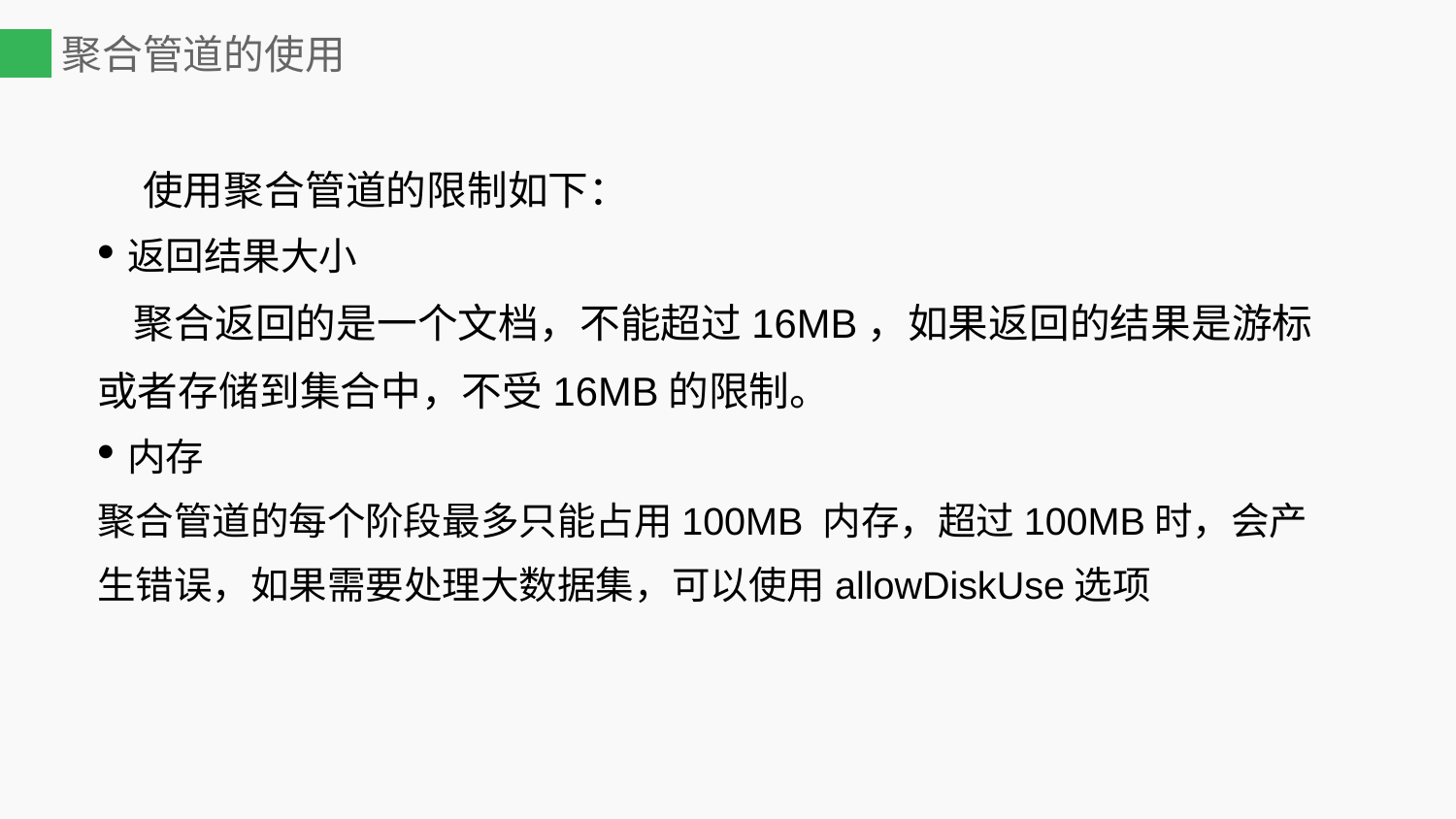

# 聚合管道的使用
    使用聚合管道的限制如下：
返回结果大小
   聚合返回的是一个文档，不能超过16MB，如果返回的结果是游标或者存储到集合中，不受16MB的限制。
内存
聚合管道的每个阶段最多只能占用100MB 内存，超过100MB时，会产生错误，如果需要处理大数据集，可以使用allowDiskUse选项